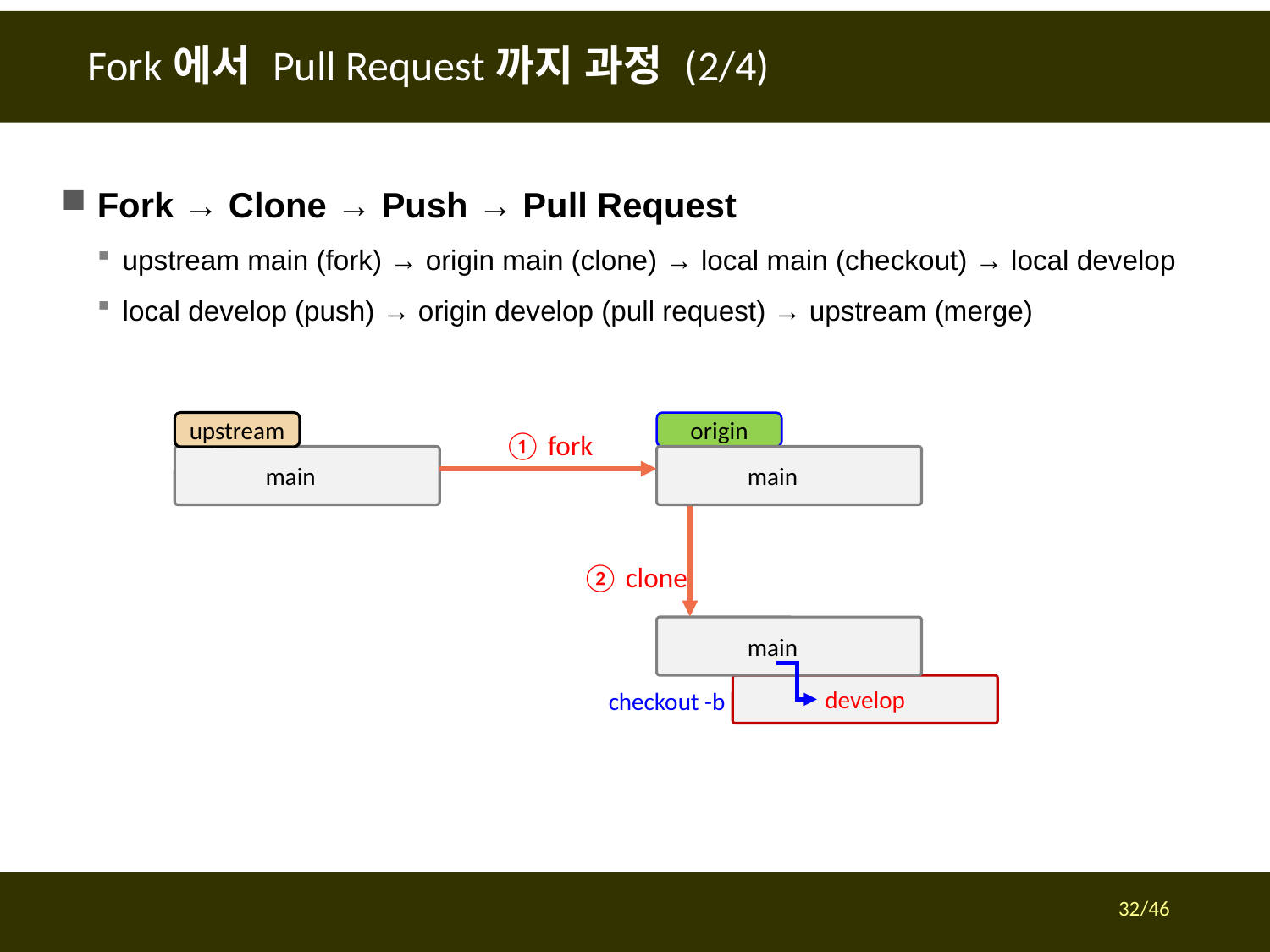

# Fork에서 Pull Request까지 과정 (2/4)
Fork → Clone → Push → Pull Request
upstream main (fork) → origin main (clone) → local main (checkout) → local develop
local develop (push) → origin develop (pull request) → upstream (merge)

upstream
origin
① fork
main
main
② clone
main
develop
checkout -b
32/46